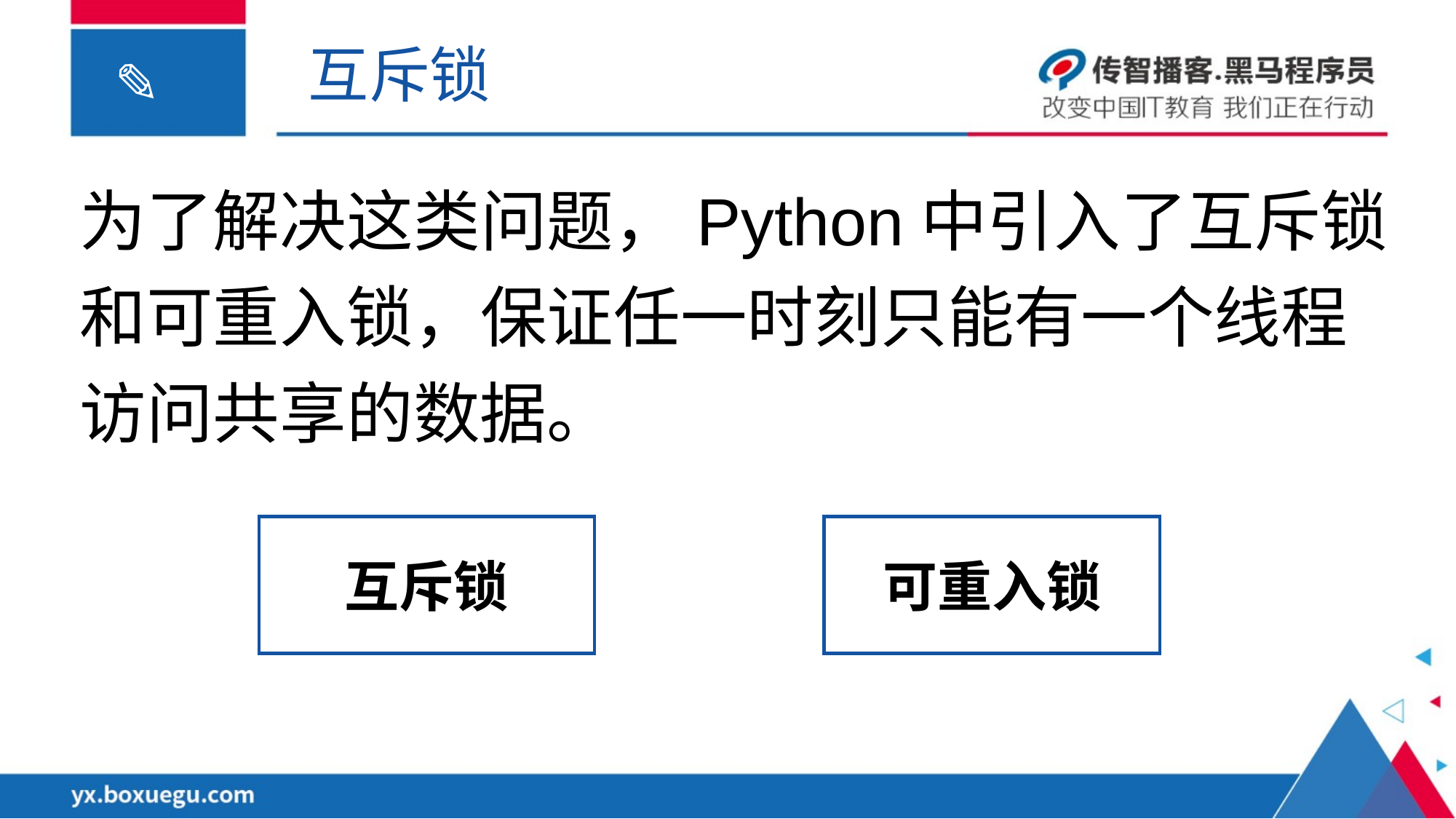

互斥锁
为了解决这类问题，Python中引入了互斥锁和可重入锁，保证任一时刻只能有一个线程访问共享的数据。
互斥锁
可重入锁